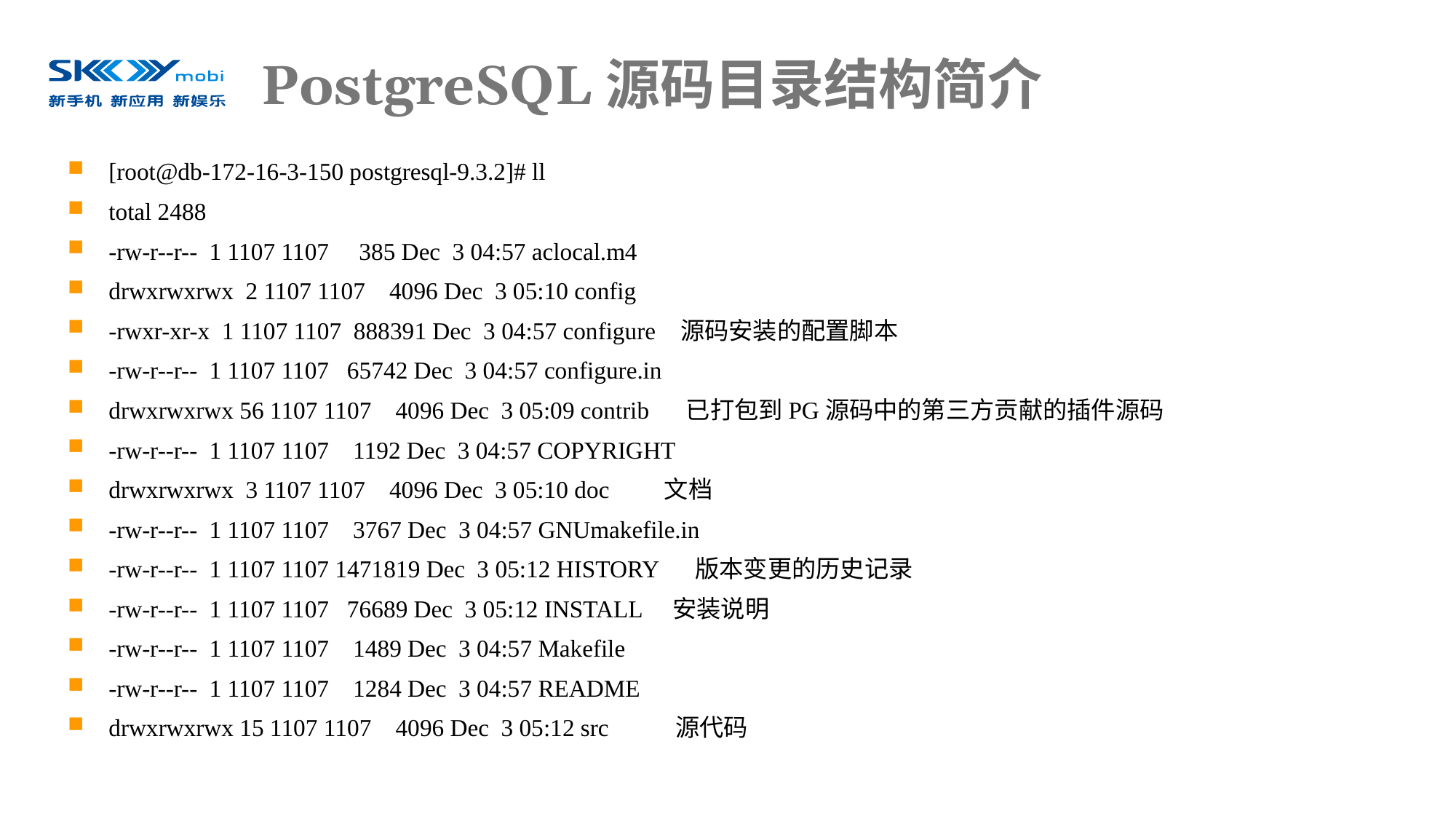

# PostgreSQL源码目录结构简介
[root@db-172-16-3-150 postgresql-9.3.2]# ll
total 2488
-rw-r--r--  1 1107 1107     385 Dec  3 04:57 aclocal.m4
drwxrwxrwx  2 1107 1107    4096 Dec  3 05:10 config
-rwxr-xr-x  1 1107 1107  888391 Dec  3 04:57 configure   源码安装的配置脚本
-rw-r--r--  1 1107 1107   65742 Dec  3 04:57 configure.in
drwxrwxrwx 56 1107 1107    4096 Dec  3 05:09 contrib     已打包到PG源码中的第三方贡献的插件源码
-rw-r--r--  1 1107 1107    1192 Dec  3 04:57 COPYRIGHT
drwxrwxrwx  3 1107 1107    4096 Dec  3 05:10 doc        文档
-rw-r--r--  1 1107 1107    3767 Dec  3 04:57 GNUmakefile.in
-rw-r--r--  1 1107 1107 1471819 Dec  3 05:12 HISTORY     版本变更的历史记录
-rw-r--r--  1 1107 1107   76689 Dec  3 05:12 INSTALL    安装说明
-rw-r--r--  1 1107 1107    1489 Dec  3 04:57 Makefile
-rw-r--r--  1 1107 1107    1284 Dec  3 04:57 README
drwxrwxrwx 15 1107 1107    4096 Dec  3 05:12 src          源代码